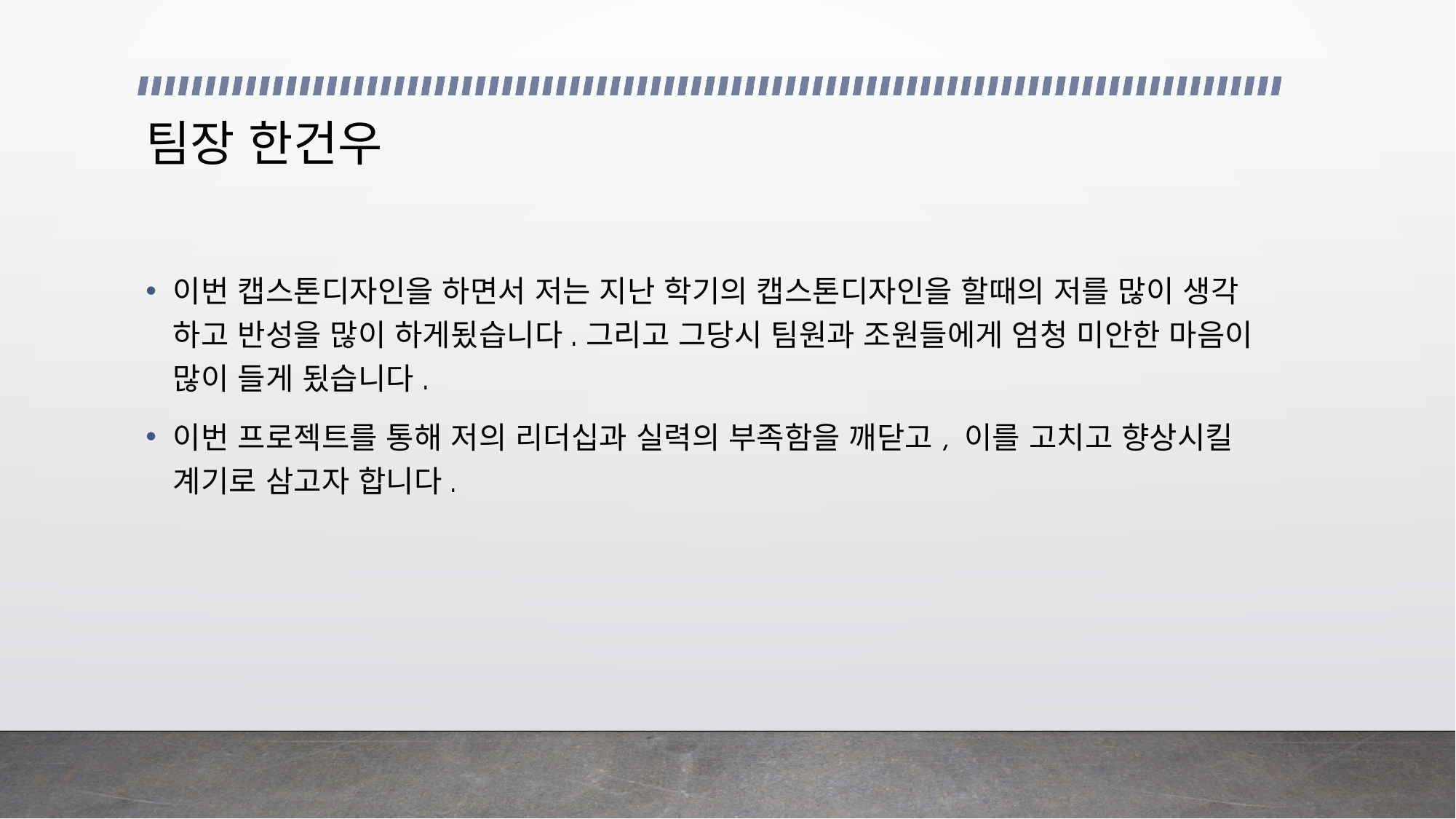

# 팀장 한건우
이번 캡스톤디자인을 하면서 저는 지난 학기의 캡스톤디자인을 할때의 저를 많이 생각 하고 반성을 많이 하게됬습니다.그리고 그당시 팀원과 조원들에게 엄청 미안한 마음이 많이 들게 됬습니다.
이번 프로젝트를 통해 저의 리더십과 실력의 부족함을 깨닫고, 이를 고치고 향상시킬 계기로 삼고자 합니다.